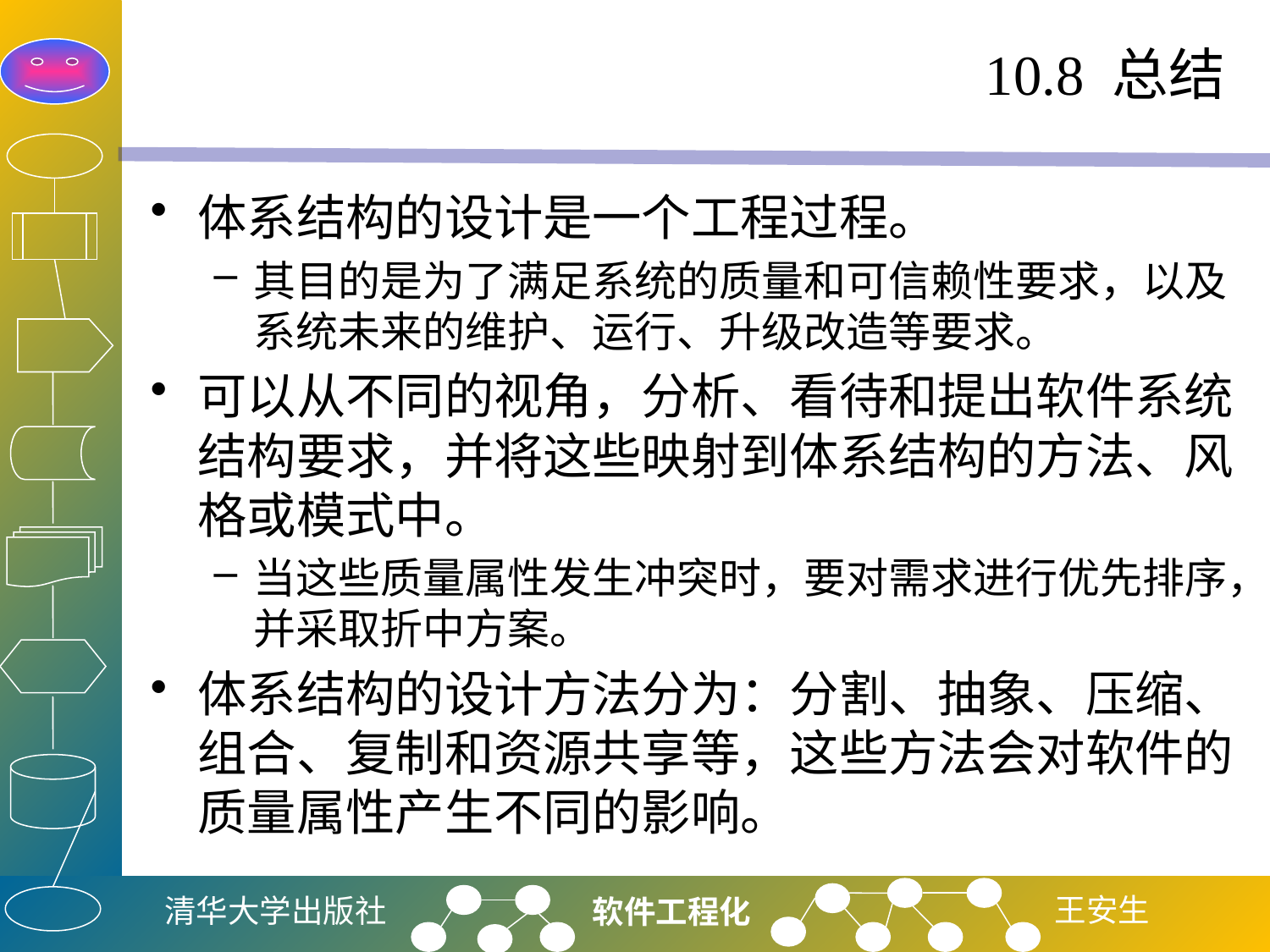

# 10.8 总结
体系结构的设计是一个工程过程。
其目的是为了满足系统的质量和可信赖性要求，以及系统未来的维护、运行、升级改造等要求。
可以从不同的视角，分析、看待和提出软件系统结构要求，并将这些映射到体系结构的方法、风格或模式中。
当这些质量属性发生冲突时，要对需求进行优先排序，并采取折中方案。
体系结构的设计方法分为：分割、抽象、压缩、组合、复制和资源共享等，这些方法会对软件的质量属性产生不同的影响。